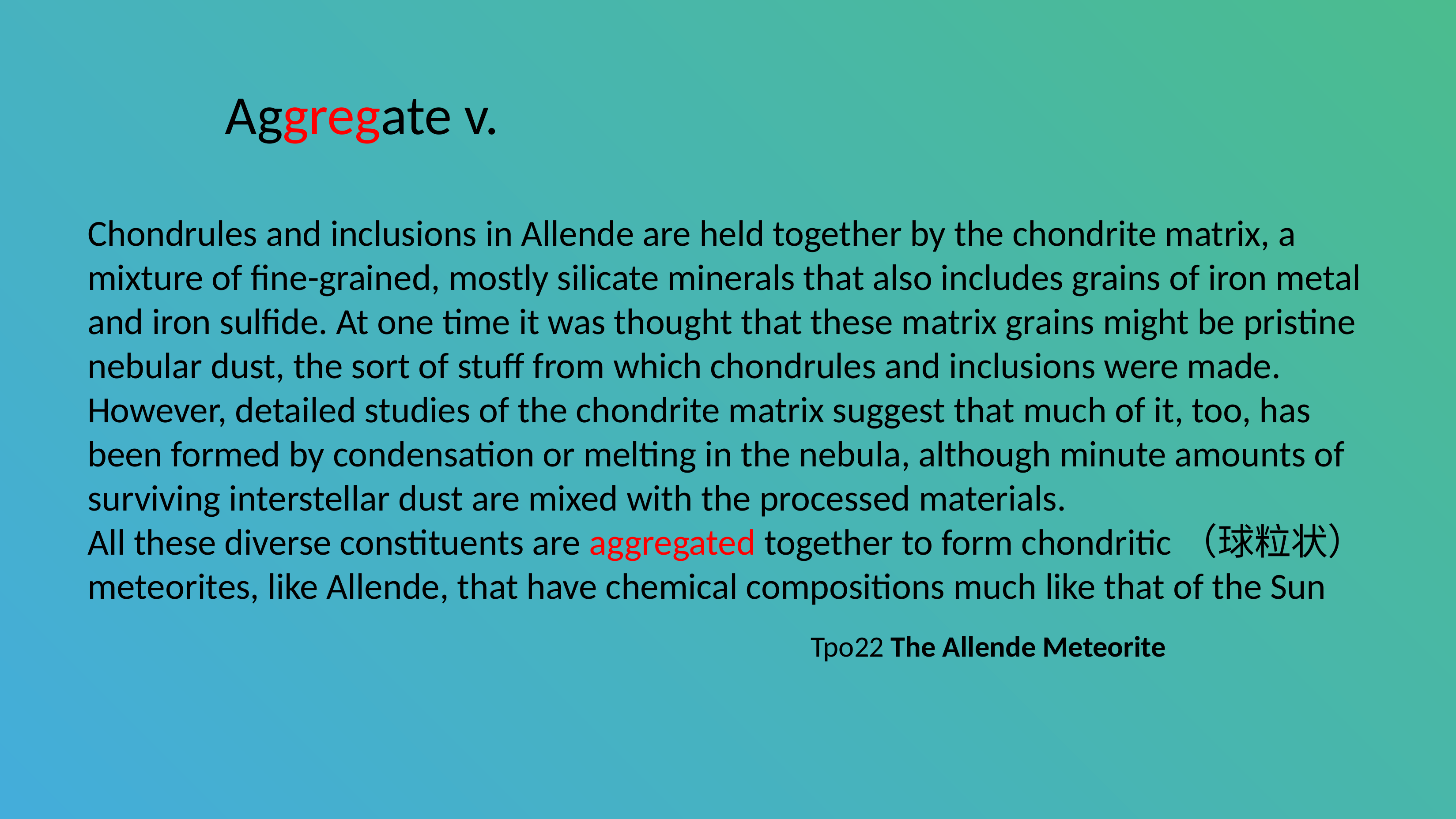

# Aggregate v.
Chondrules and inclusions in Allende are held together by the chondrite matrix, a mixture of fine-grained, mostly silicate minerals that also includes grains of iron metal and iron sulfide. At one time it was thought that these matrix grains might be pristine nebular dust, the sort of stuff from which chondrules and inclusions were made. However, detailed studies of the chondrite matrix suggest that much of it, too, has been formed by condensation or melting in the nebula, although minute amounts of surviving interstellar dust are mixed with the processed materials.
All these diverse constituents are aggregated together to form chondritic（球粒状） meteorites, like Allende, that have chemical compositions much like that of the Sun
                                                               Tpo22 The Allende Meteorite